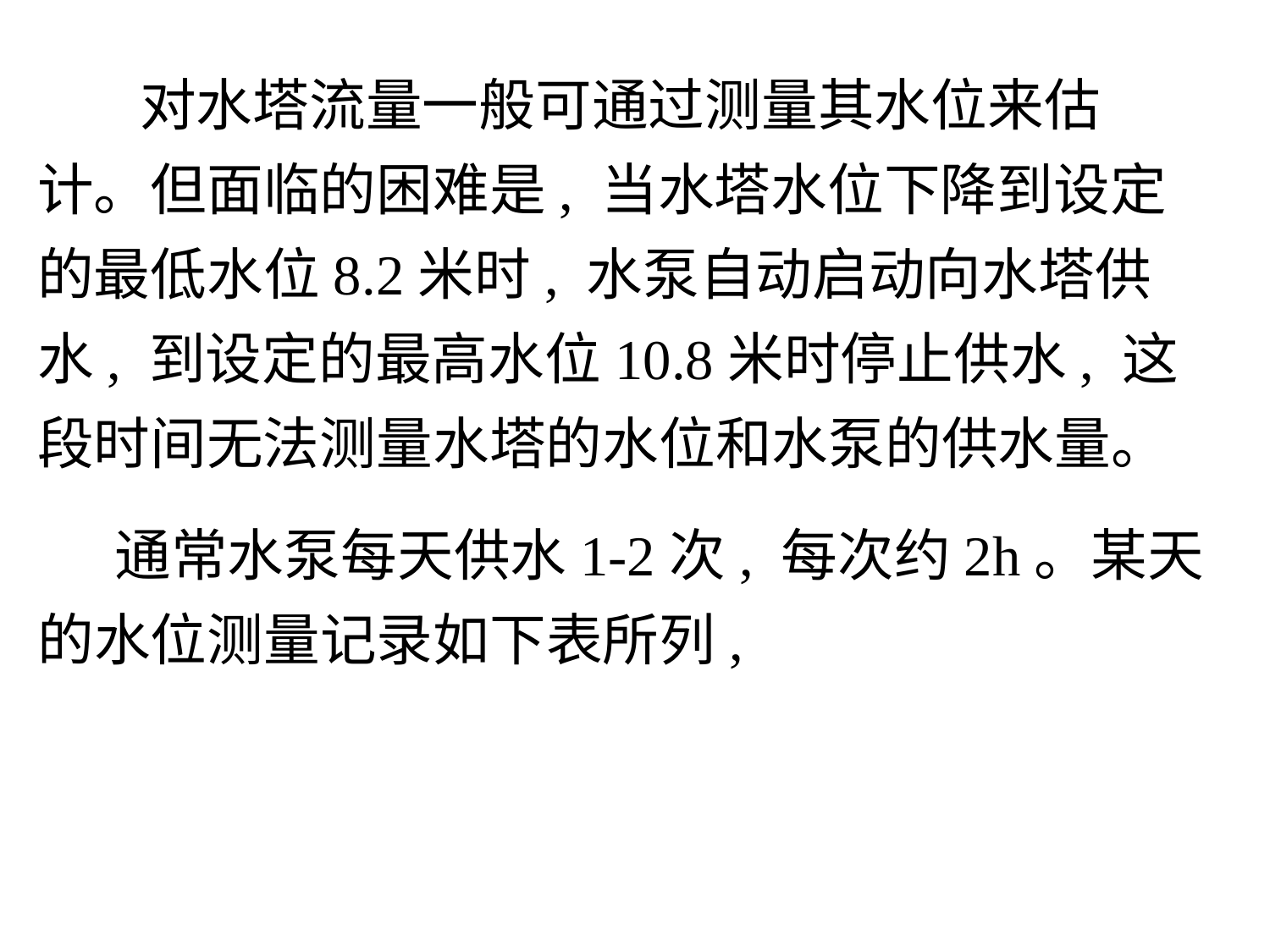

对水塔流量一般可通过测量其水位来估计。但面临的困难是, 当水塔水位下降到设定的最低水位8.2米时, 水泵自动启动向水塔供水, 到设定的最高水位10.8米时停止供水, 这段时间无法测量水塔的水位和水泵的供水量。
     通常水泵每天供水1-2次, 每次约2h。某天的水位测量记录如下表所列,